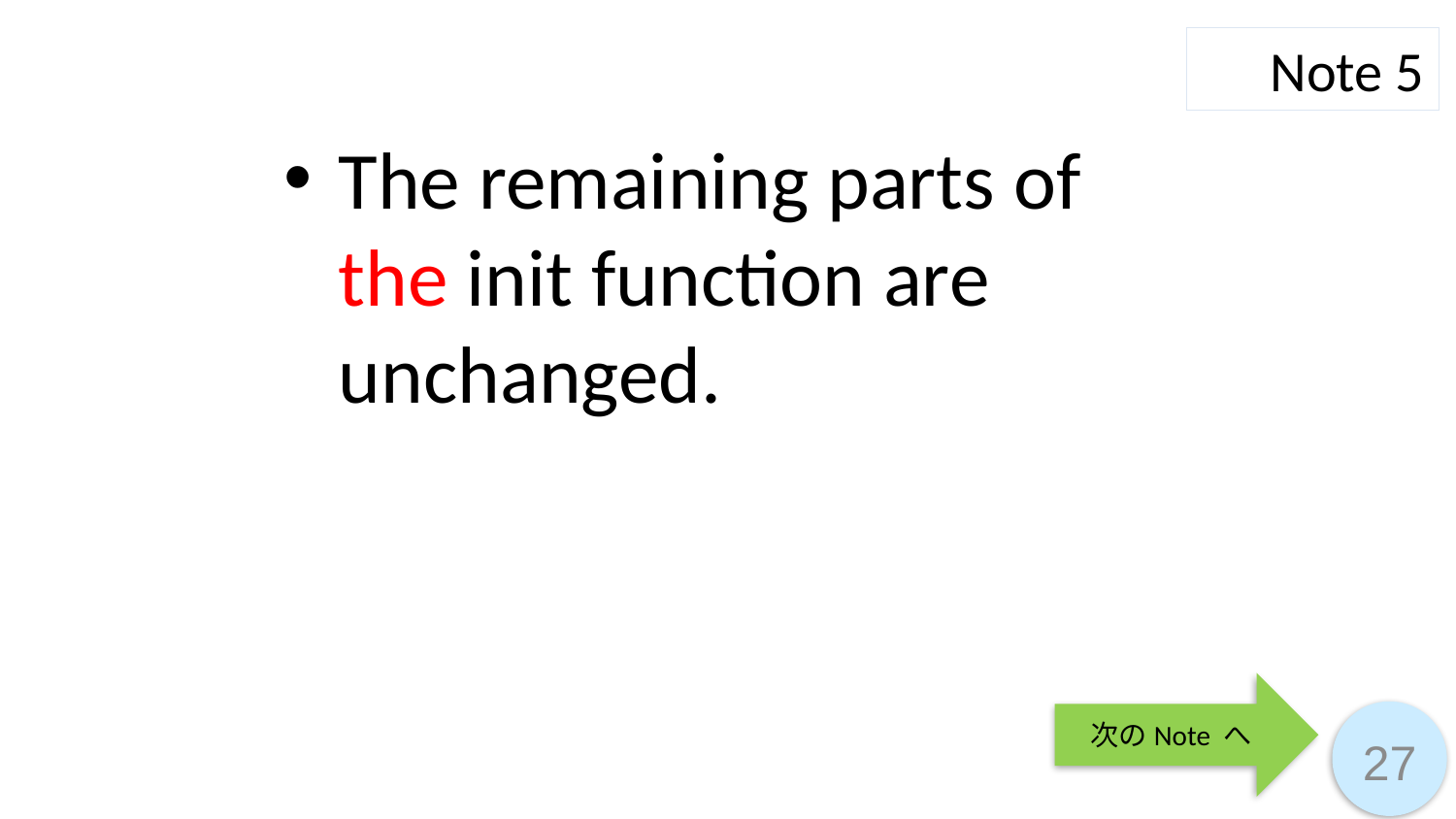

Note 5
The remaining parts of the init function are unchanged.
次のNote へ
27